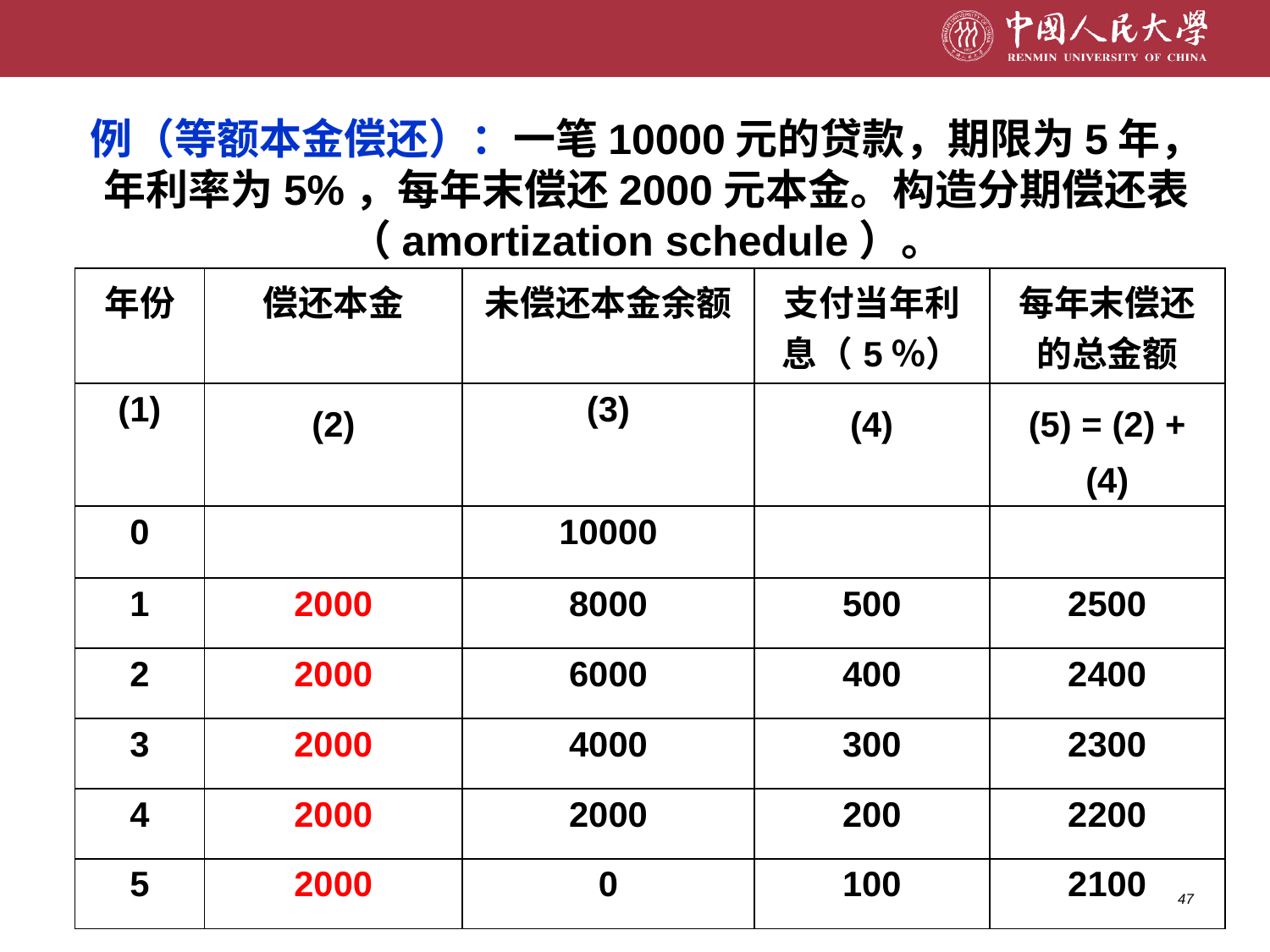

# 例（等额本金偿还）：一笔10000元的贷款，期限为5年，年利率为5%，每年末偿还2000元本金。构造分期偿还表（amortization schedule）。
| 年份 | 偿还本金 | 未偿还本金余额 | 支付当年利息（5％） | 每年末偿还的总金额 |
| --- | --- | --- | --- | --- |
| (1) | (2) | (3) | (4) | (5) = (2) + (4) |
| 0 |  | 10000 |  |  |
| 1 | 2000 | 8000 | 500 | 2500 |
| 2 | 2000 | 6000 | 400 | 2400 |
| 3 | 2000 | 4000 | 300 | 2300 |
| 4 | 2000 | 2000 | 200 | 2200 |
| 5 | 2000 | 0 | 100 | 2100 |
47